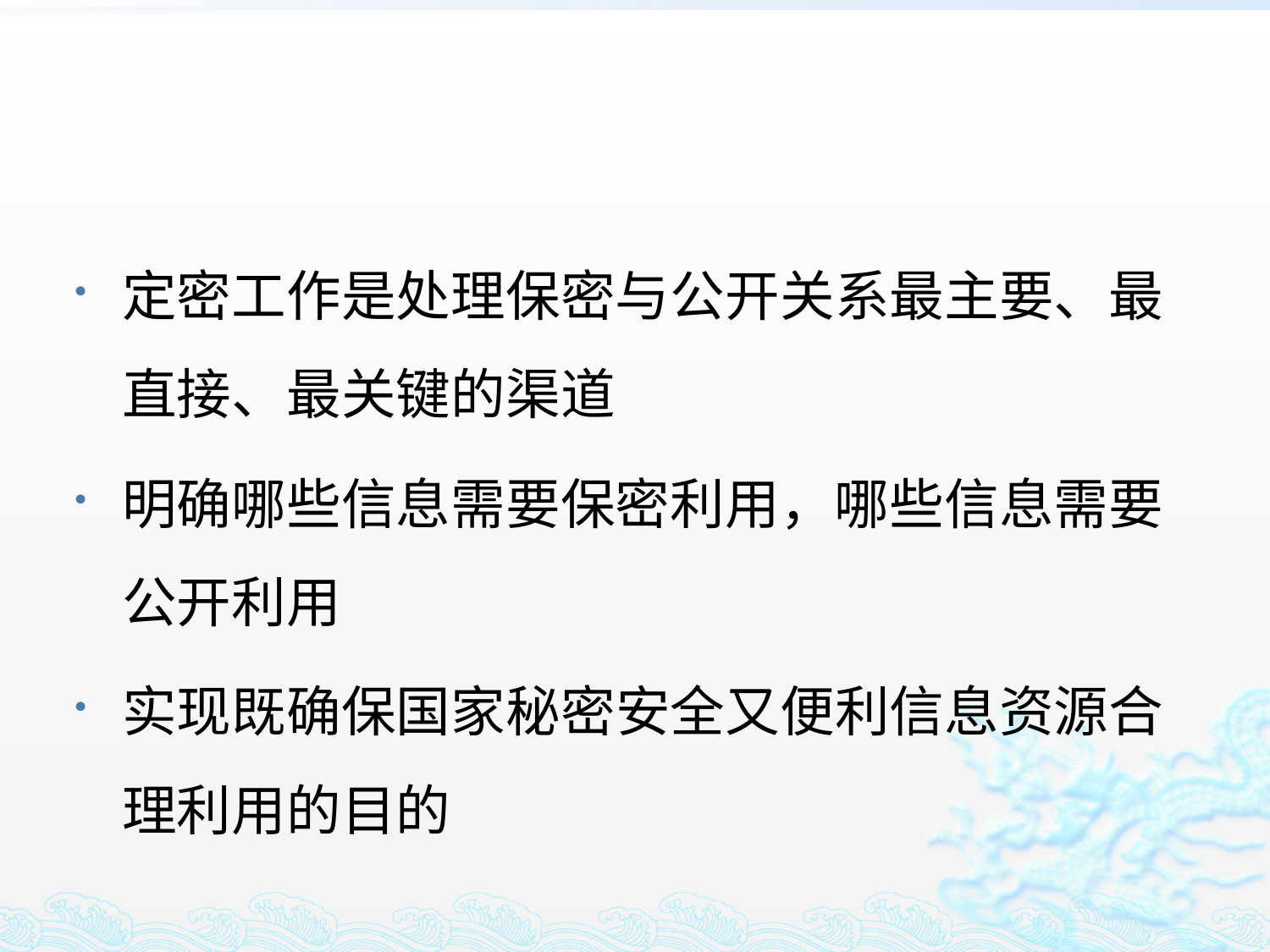

#
定密工作是处理保密与公开关系最主要、最直接、最关键的渠道
明确哪些信息需要保密利用，哪些信息需要公开利用
实现既确保国家秘密安全又便利信息资源合理利用的目的